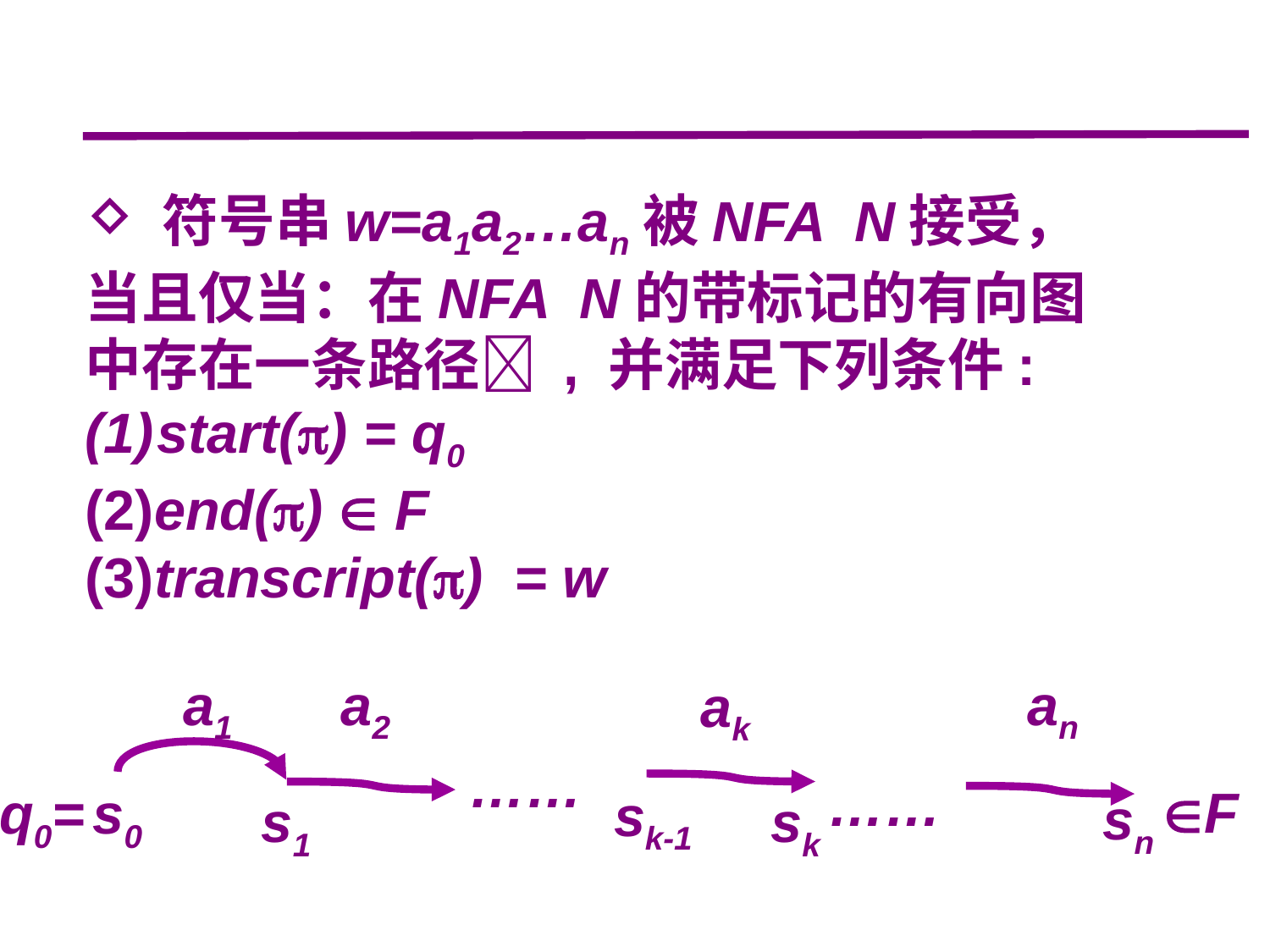

符号串w=a1a2…an被NFA  N接受，当且仅当：在NFA  N的带标记的有向图中存在一条路径π , 并满足下列条件:
start(π) = q0
(2)end(π) ∈ F
(3)transcript(π)  = w

an
a1
a2
ak
……
……
∈F
q0=
s0
sk-1
sn
sk
s1